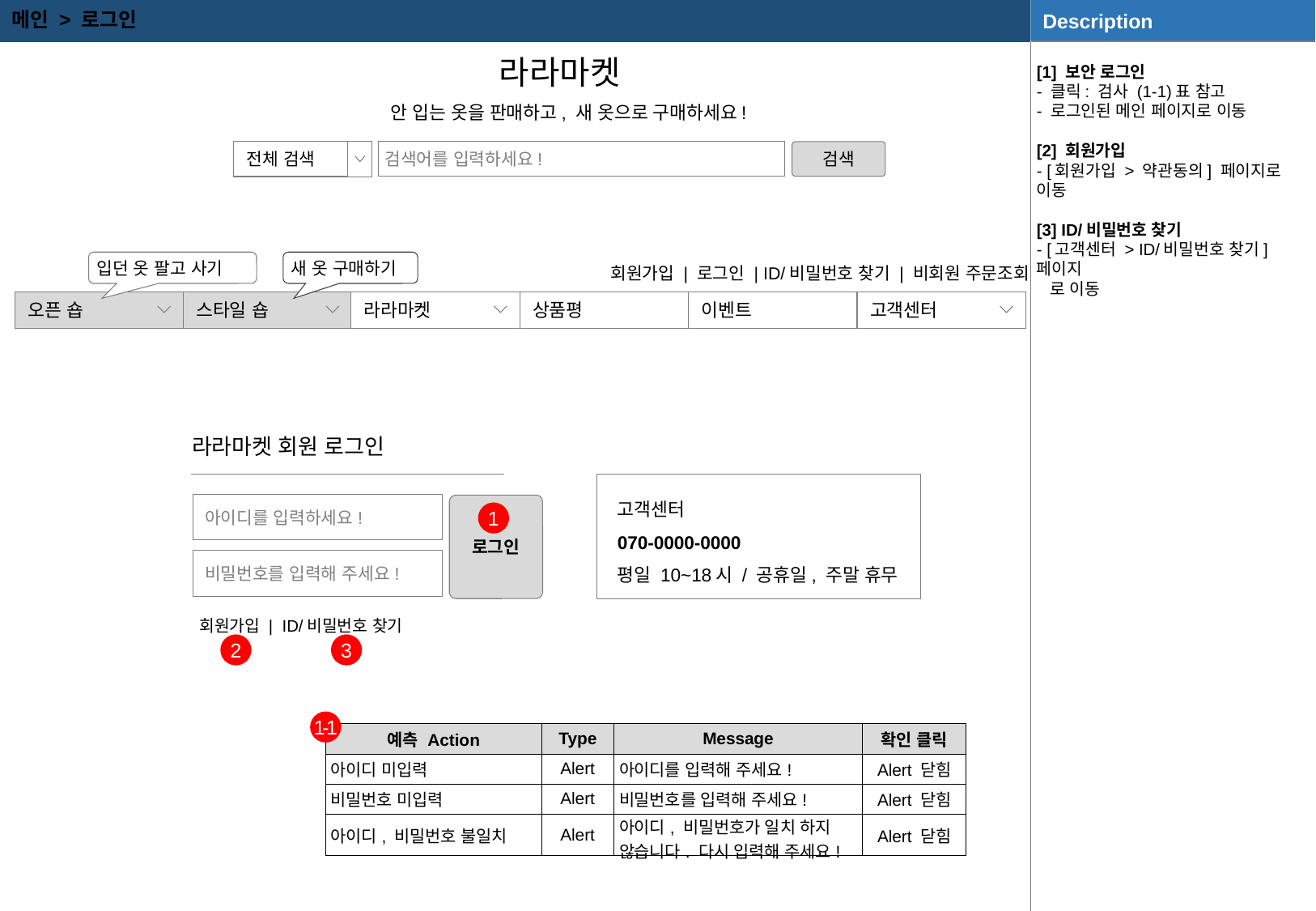

메인 > 로그인

[1] 보안 로그인
- 클릭: 검사 (1-1)표 참고
- 로그인된 메인 페이지로 이동

[2] 회원가입
- [회원가입 > 약관동의] 페이지로 이동

[3] ID/비밀번호 찾기
- [고객센터 > ID/비밀번호 찾기] 페이지
  로 이동
라라마켓
안 입는 옷을 판매하고, 새 옷으로 구매하세요!
전체 검색

검색어를 입력하세요!
검색
회원가입 | 로그인 | ID/비밀번호 찾기 | 비회원 주문조회
입던 옷 팔고 사기
새 옷 구매하기
오픈 숍

스타일 숍

라라마켓

상품평
이벤트
고객센터

라라마켓 회원 로그인
고객센터
070-0000-0000
평일 10~18시 / 공휴일, 주말 휴무
아이디를 입력하세요!
로그인
1
비밀번호를 입력해 주세요!
회원가입 |  ID/비밀번호 찾기
2
3
1-1
| 예측 Action | Type | Message | 확인 클릭 |
| --- | --- | --- | --- |
| 아이디 미입력 | Alert | 아이디를 입력해 주세요! | Alert 닫힘 |
| 비밀번호 미입력 | Alert | 비밀번호를 입력해 주세요! | Alert 닫힘 |
| 아이디, 비밀번호 불일치 | Alert | 아이디, 비밀번호가 일치 하지 않습니다. 다시 입력해 주세요! | Alert 닫힘 |